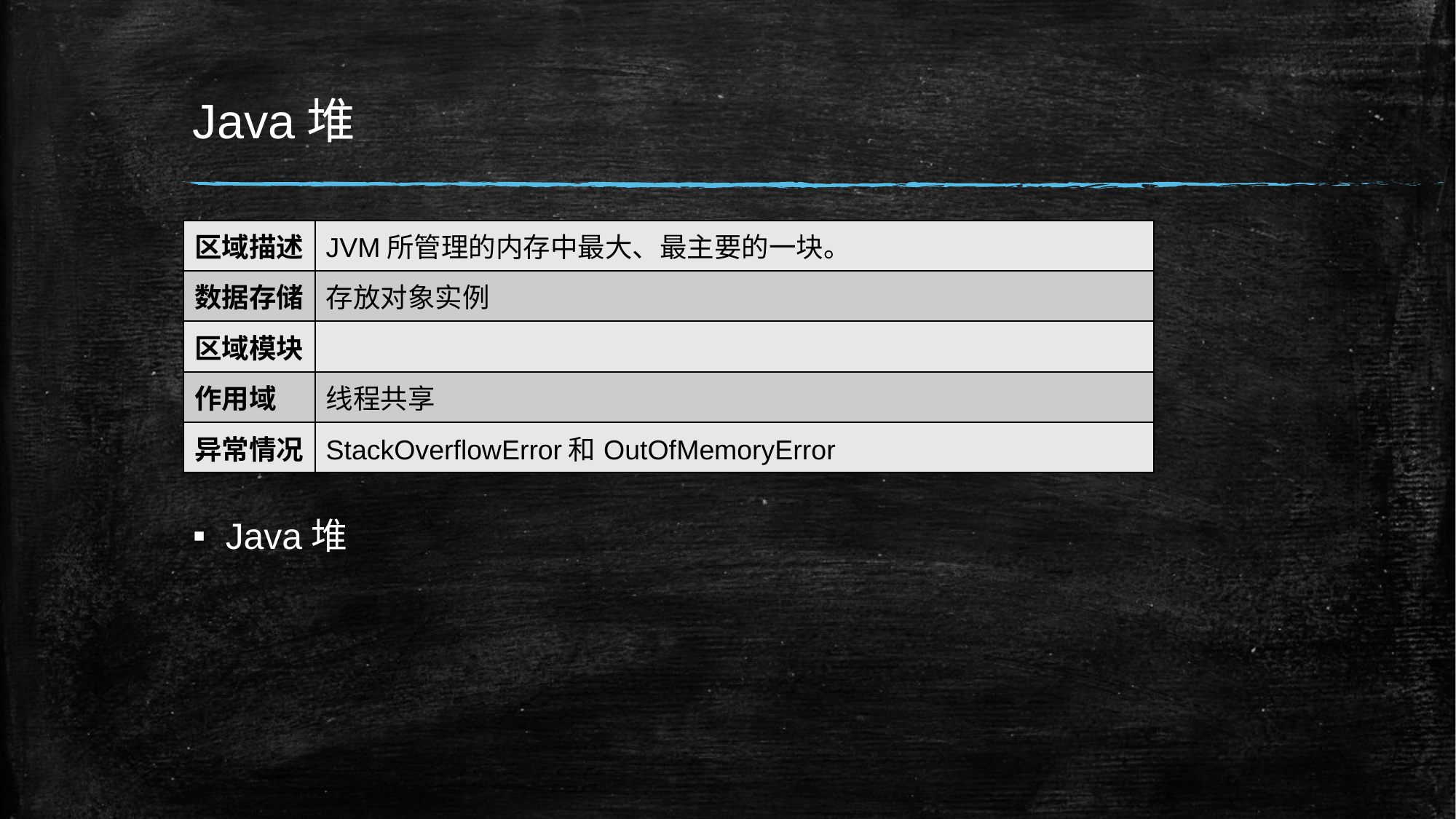

# Java堆
| 区域描述 | JVM所管理的内存中最大、最主要的一块。 |
| --- | --- |
| 数据存储 | 存放对象实例 |
| 区域模块 |  |
| 作用域 | 线程共享 |
| 异常情况 | StackOverflowError和OutOfMemoryError |
Java堆